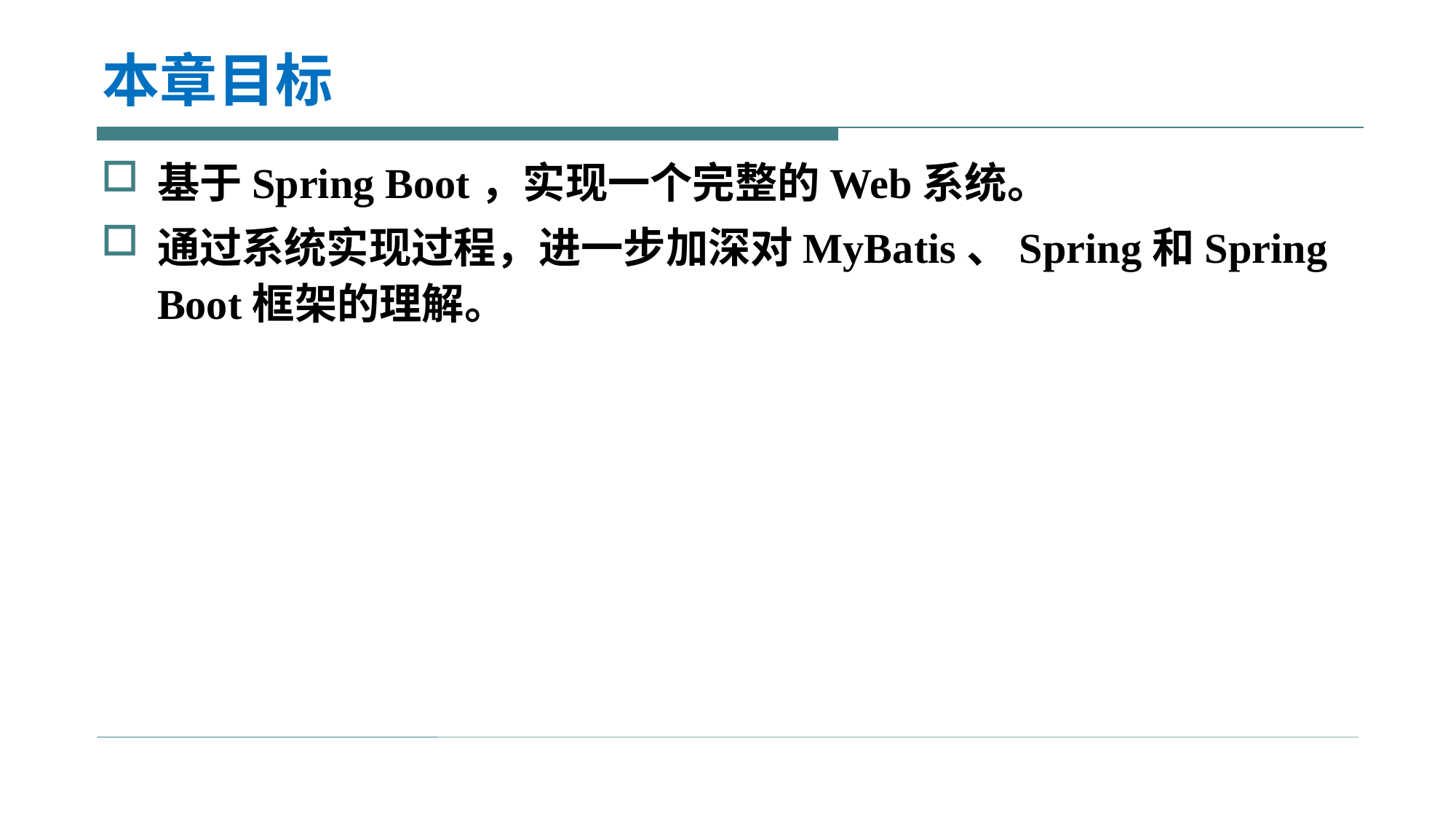

# 本章目标
基于Spring Boot，实现一个完整的Web系统。
通过系统实现过程，进一步加深对MyBatis、Spring和Spring Boot框架的理解。
2